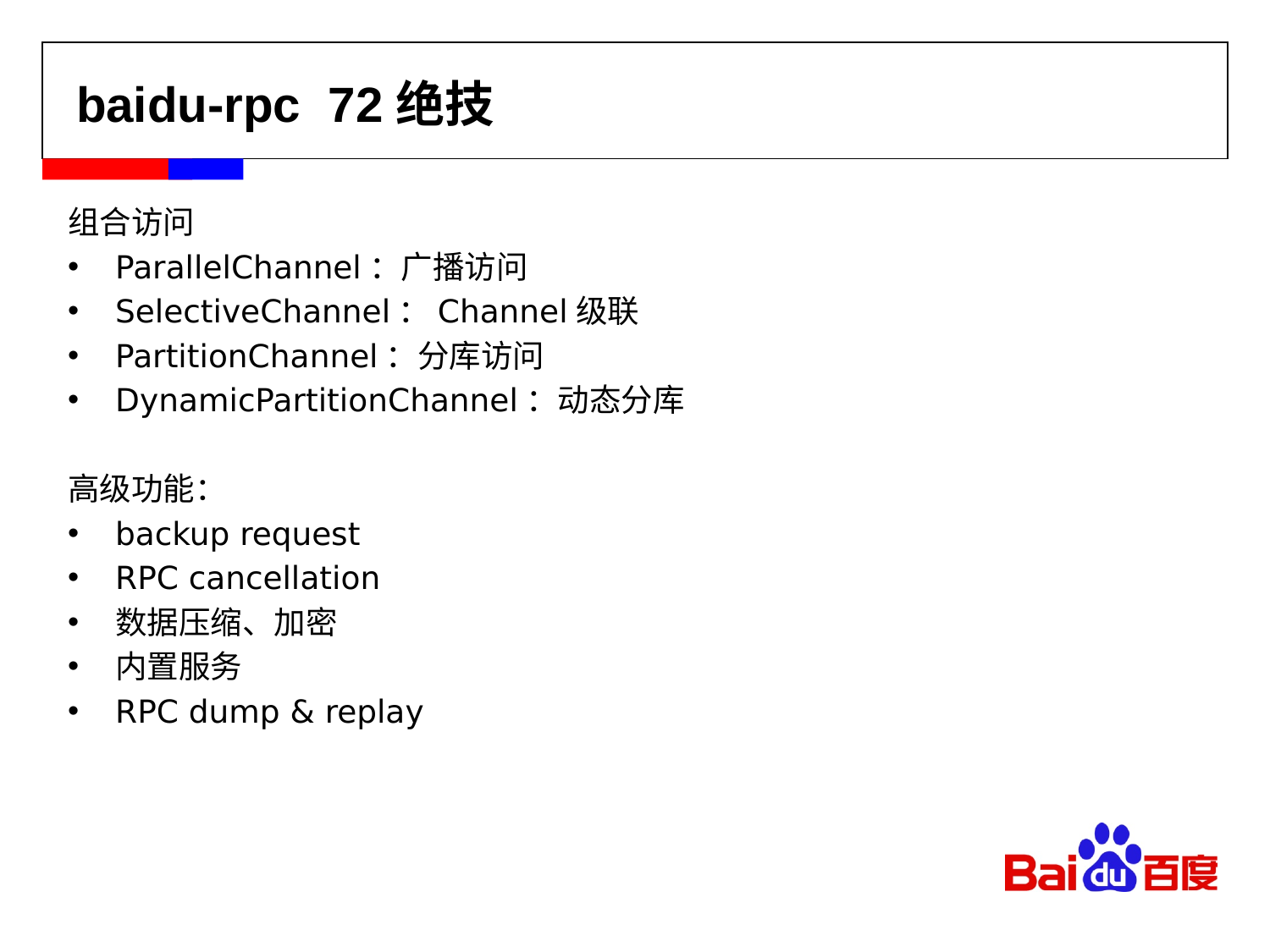

# baidu-rpc  72绝技
组合访问
ParallelChannel：广播访问
SelectiveChannel：Channel级联
PartitionChannel：分库访问
DynamicPartitionChannel：动态分库

高级功能：
backup request
RPC cancellation
数据压缩、加密
内置服务
RPC dump & replay